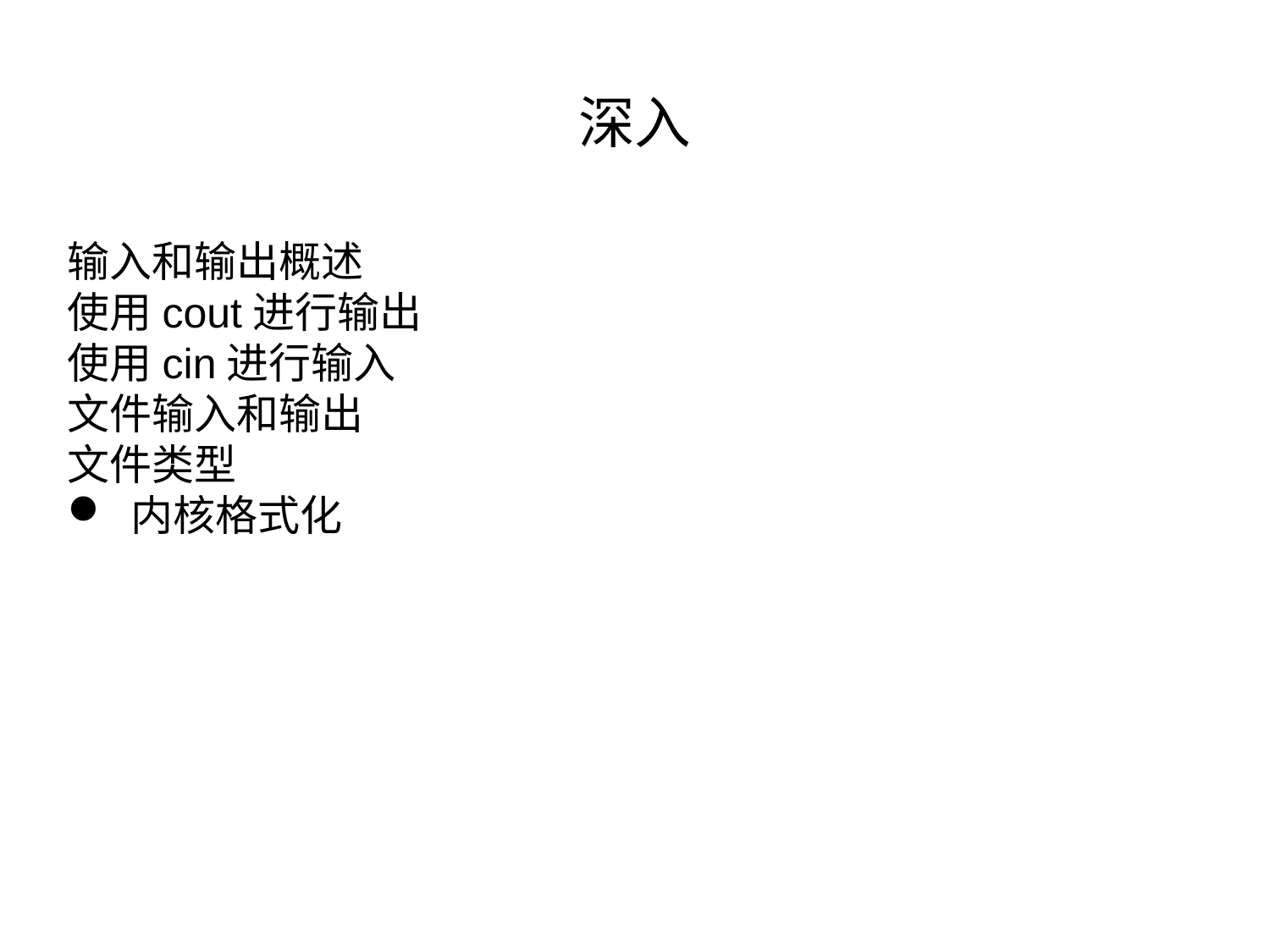

深入
输入和输出概述
使用cout进行输出
使用cin进行输入
文件输入和输出
文件类型
内核格式化